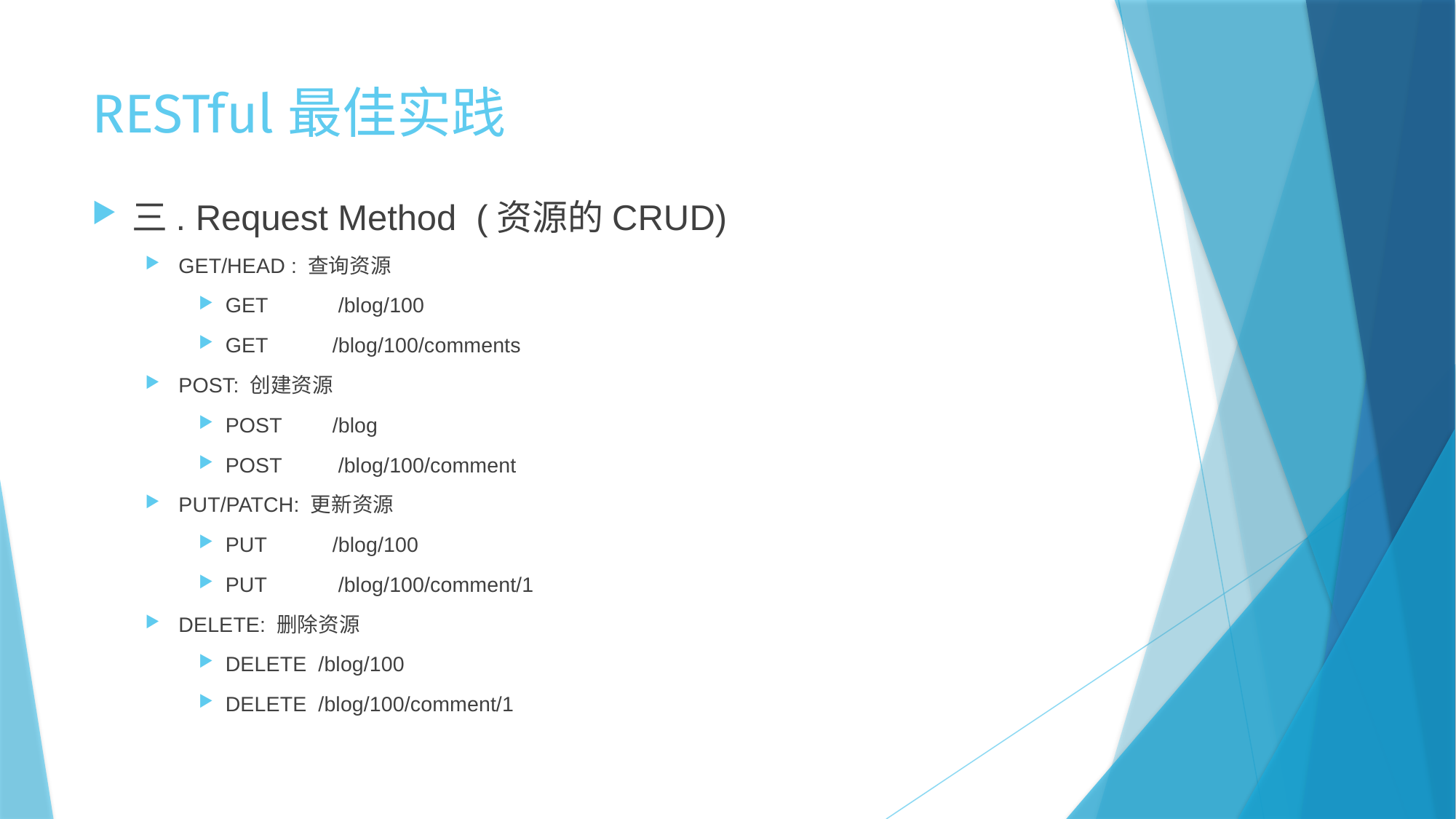

# RESTful最佳实践
三. Request Method  (资源的CRUD)
GET/HEAD : 查询资源
GET    	 /blog/100
GET     	/blog/100/comments
POST: 创建资源
POST   	/blog
POST  	 /blog/100/comment
PUT/PATCH: 更新资源
PUT     	/blog/100
PUT    	 /blog/100/comment/1
DELETE: 删除资源
DELETE  /blog/100
DELETE  /blog/100/comment/1